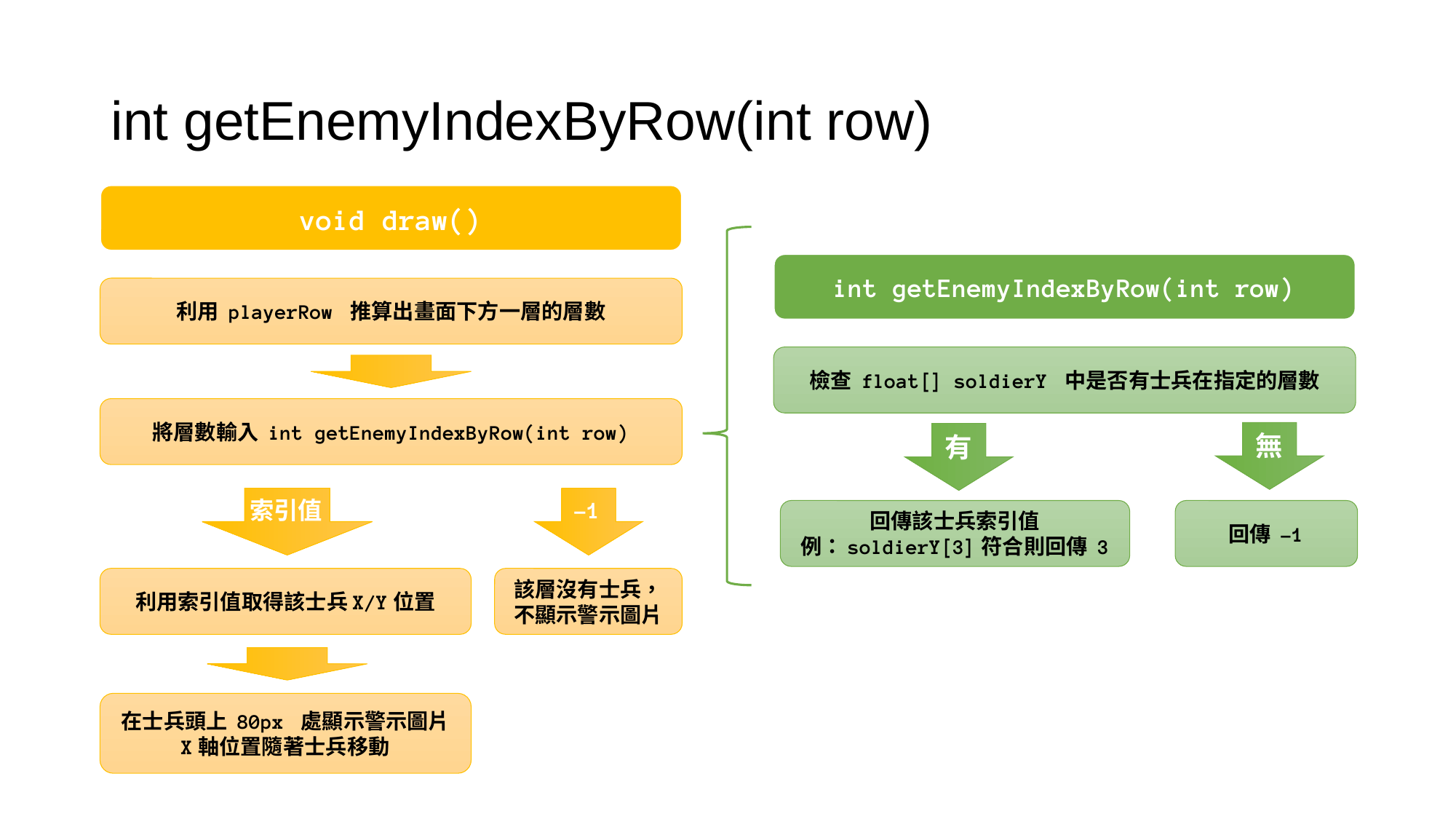

# int getEnemyIndexByRow(int row)
void draw()

int getEnemyIndexByRow(int row)
利用 playerRow 推算出畫面下方一層的層數

檢查 float[] soldierY 中是否有士兵在指定的層數
將層數輸入 int getEnemyIndexByRow(int row)

無
有

-1
索引值
回傳該士兵索引值
例：soldierY[3]符合則回傳 3
回傳 -1
利用索引值取得該士兵X/Y位置
該層沒有士兵，
不顯示警示圖片

在士兵頭上 80px 處顯示警示圖片
X軸位置隨著士兵移動